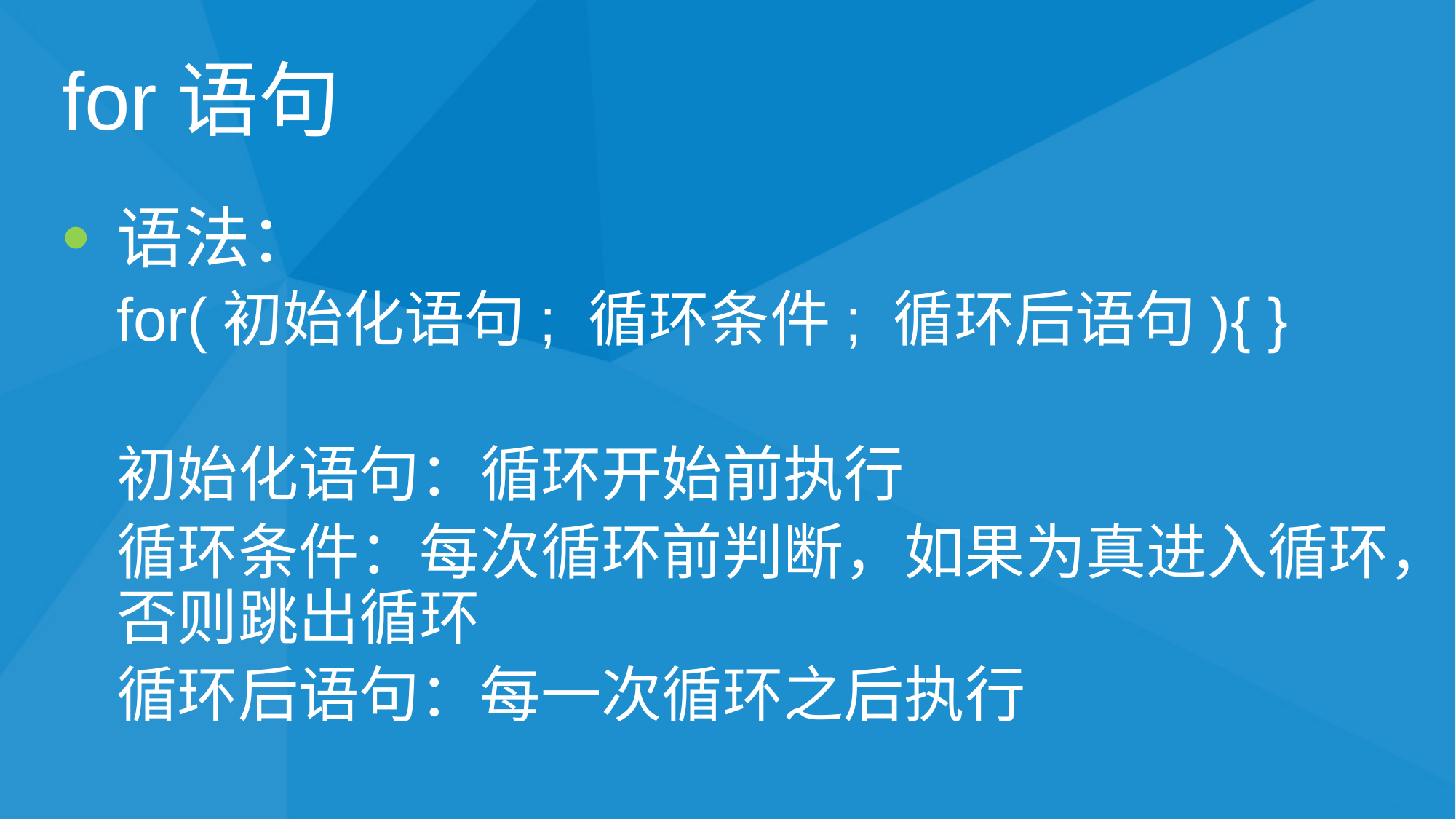

# for语句
语法：
for(初始化语句; 循环条件; 循环后语句){ }

初始化语句：循环开始前执行
循环条件：每次循环前判断，如果为真进入循环，否则跳出循环
循环后语句：每一次循环之后执行